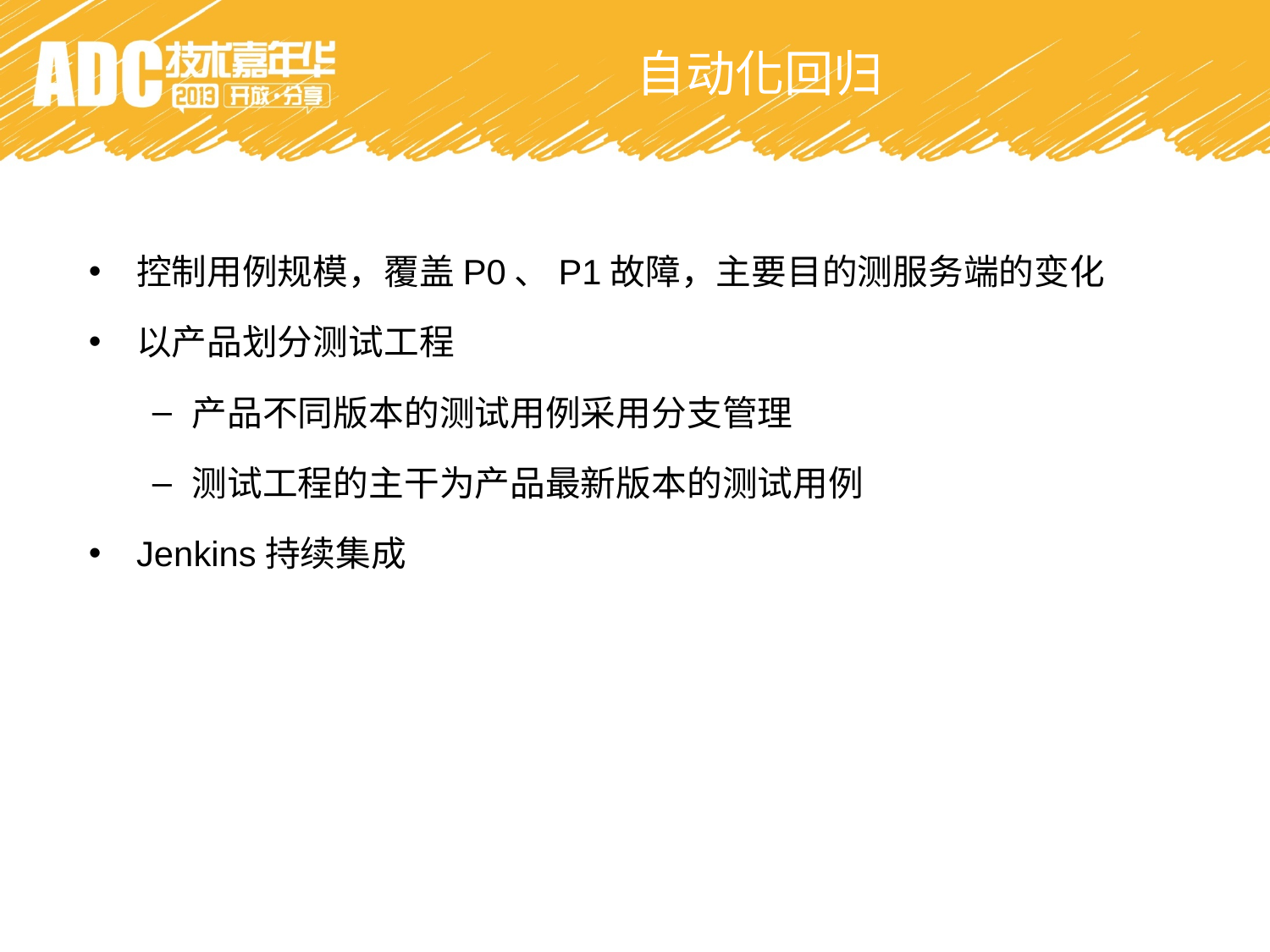

自动化回归
控制用例规模，覆盖P0、P1故障，主要目的测服务端的变化
以产品划分测试工程
产品不同版本的测试用例采用分支管理
测试工程的主干为产品最新版本的测试用例
Jenkins持续集成